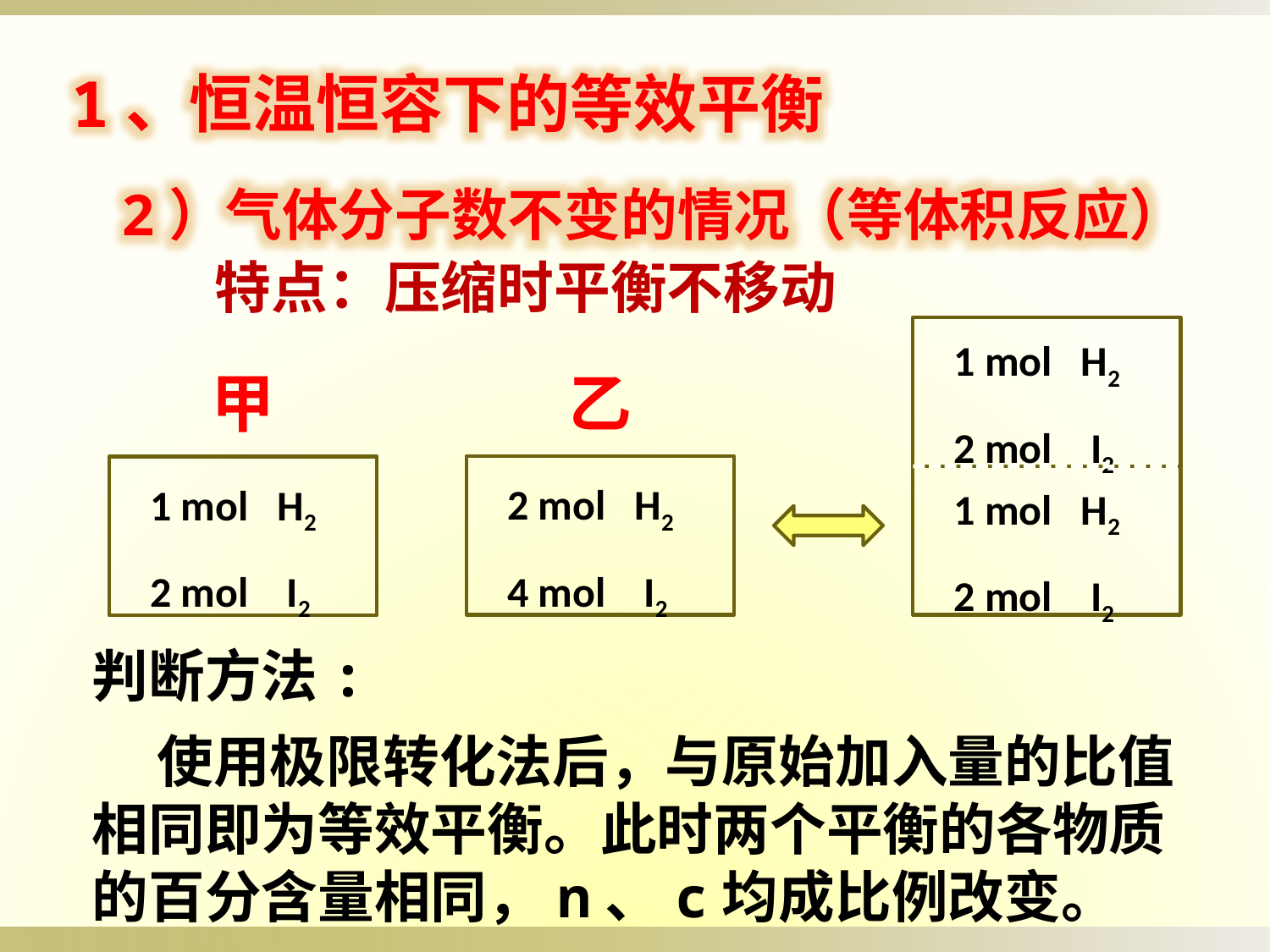

1、恒温恒容下的等效平衡
2）气体分子数不变的情况（等体积反应）
特点：压缩时平衡不移动
   1 mol   H2
   2 mol    I2
   1 mol   H2
   2 mol    I2
甲
   1 mol   H2
   2 mol    I2
乙
   2 mol   H2
   4 mol    I2

判断方法:
    使用极限转化法后，与原始加入量的比值相同即为等效平衡。此时两个平衡的各物质的百分含量相同，n、c均成比例改变。